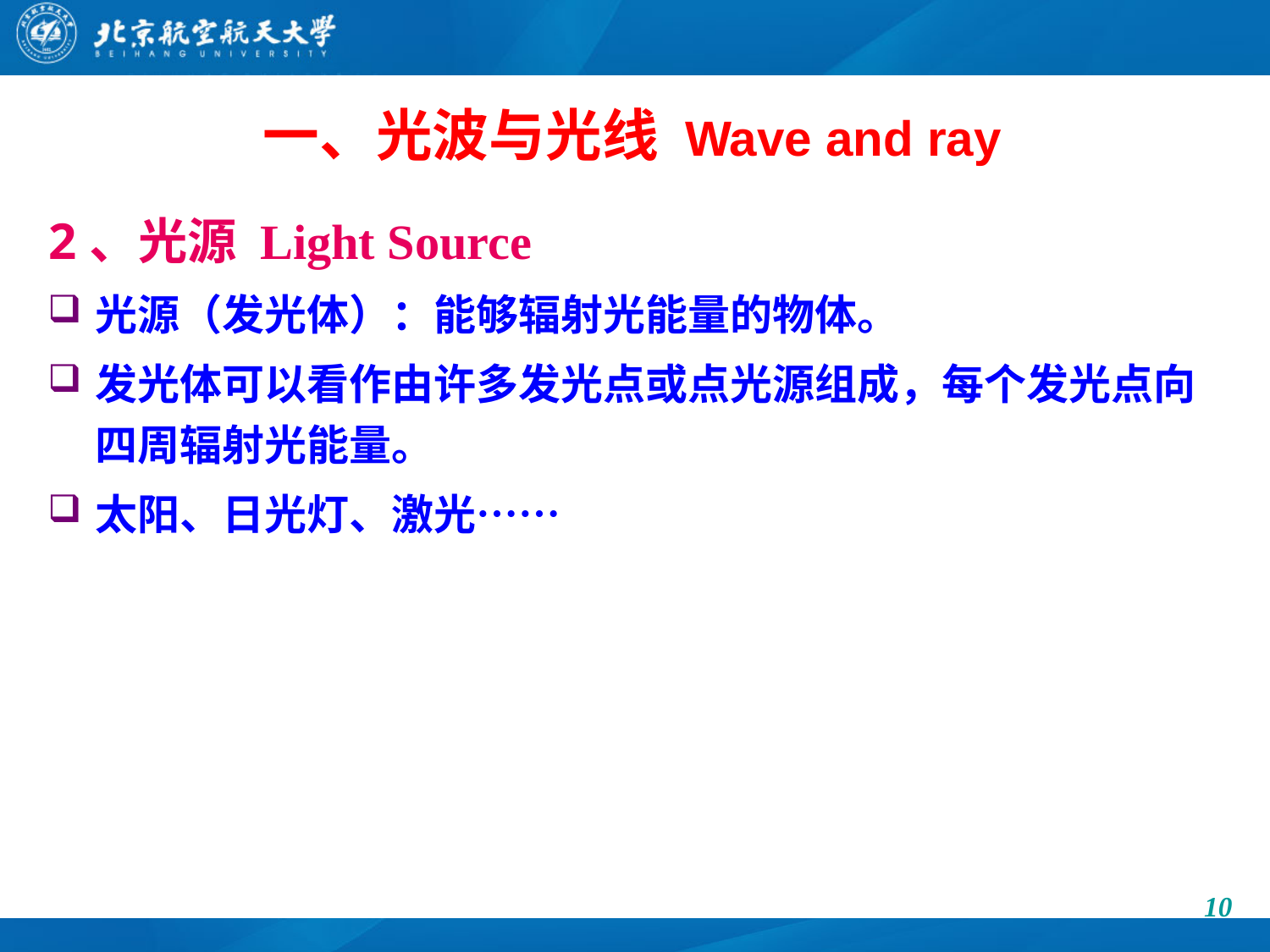

# 一、光波与光线 Wave and ray
2、光源 Light Source
光源（发光体）：能够辐射光能量的物体。
发光体可以看作由许多发光点或点光源组成，每个发光点向四周辐射光能量。
太阳、日光灯、激光……

10